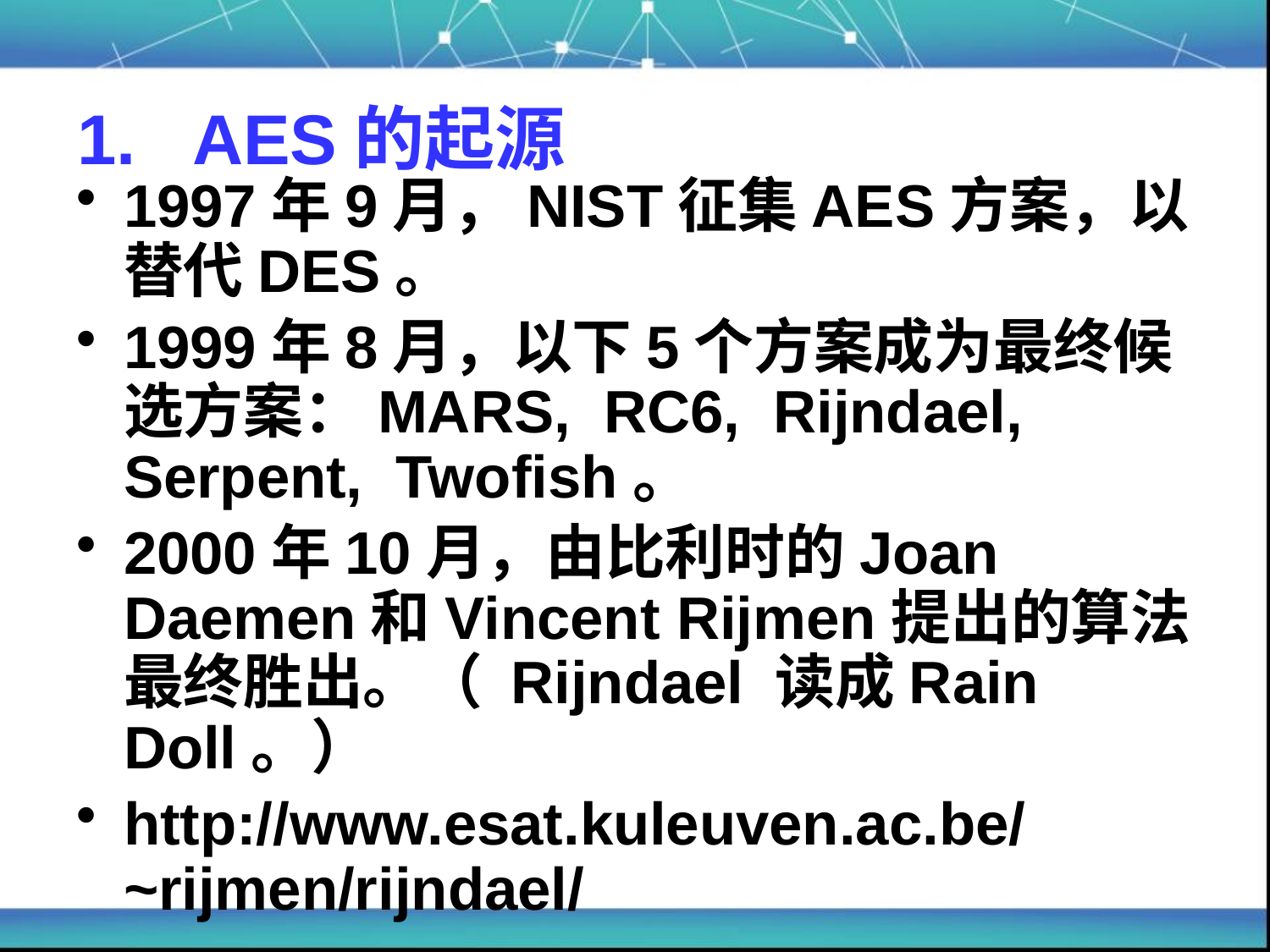

# 1.   AES的起源
1997年9月，NIST征集AES方案，以替代DES。
1999年8月，以下5个方案成为最终候选方案：MARS,  RC6,  Rijndael,  Serpent,  Twofish。
2000年10月，由比利时的Joan  Daemen和Vincent Rijmen提出的算法最终胜出。（ Rijndael 读成Rain Doll。）
http://www.esat.kuleuven.ac.be/~rijmen/rijndael/